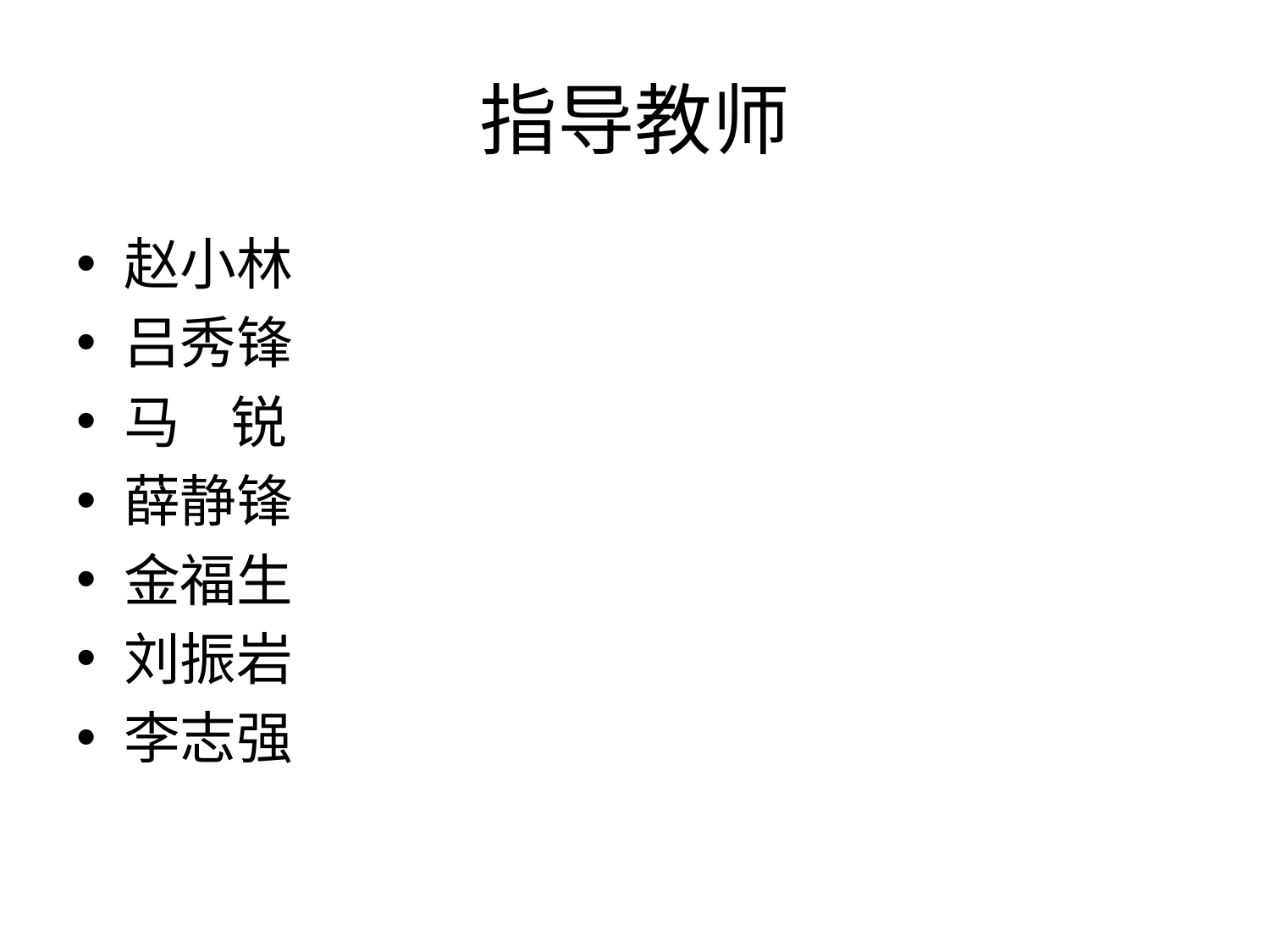

# 指导教师
赵小林
吕秀锋
马    锐
薛静锋
金福生
刘振岩
李志强